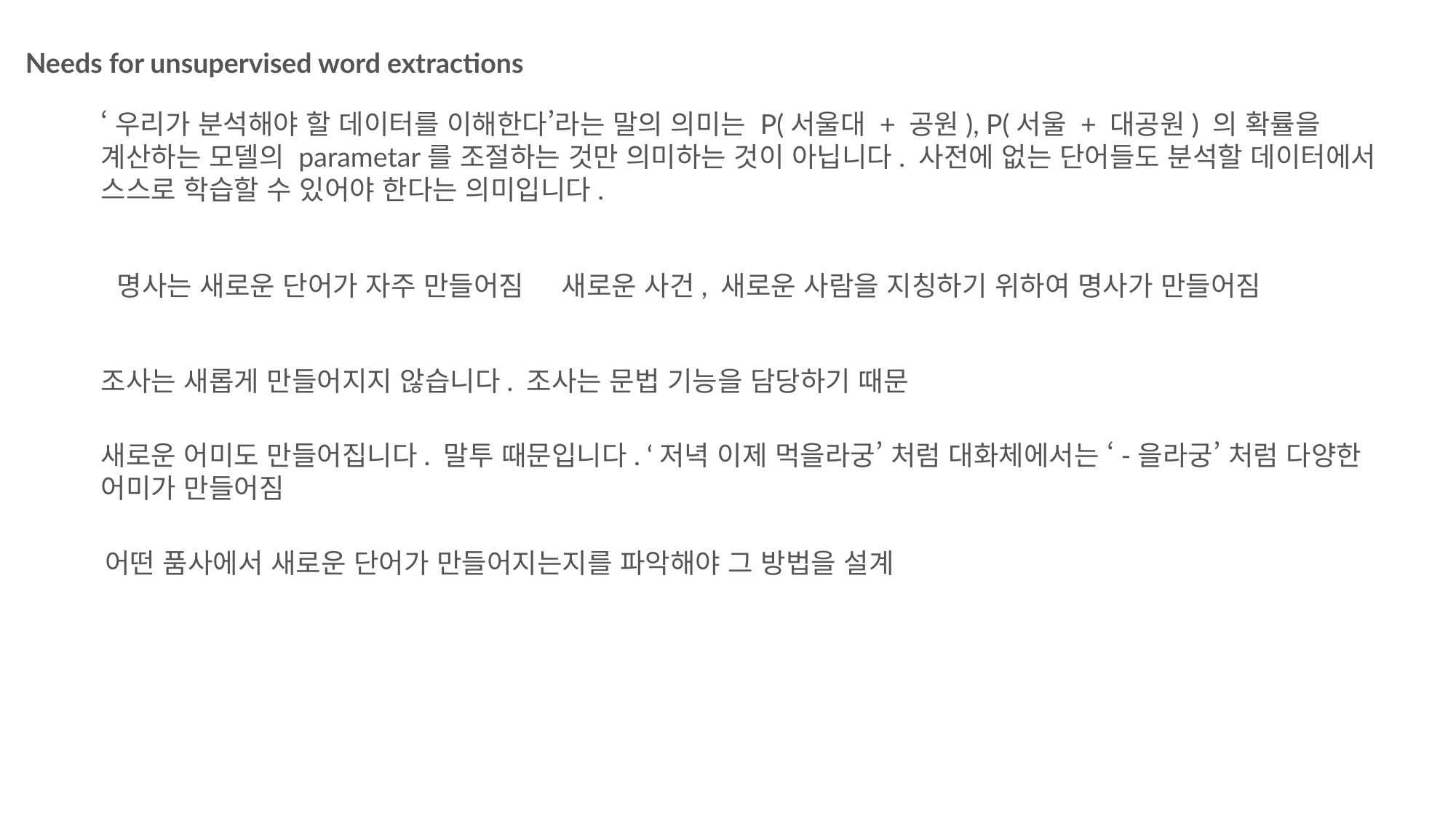

Needs for unsupervised word extractions
‘우리가 분석해야 할 데이터를 이해한다’라는 말의 의미는 P(서울대 + 공원), P(서울 + 대공원) 의 확률을 계산하는 모델의 parametar를 조절하는 것만 의미하는 것이 아닙니다. 사전에 없는 단어들도 분석할 데이터에서 스스로 학습할 수 있어야 한다는 의미입니다.
명사는 새로운 단어가 자주 만들어짐
새로운 사건, 새로운 사람을 지칭하기 위하여 명사가 만들어짐
조사는 새롭게 만들어지지 않습니다. 조사는 문법 기능을 담당하기 때문
새로운 어미도 만들어집니다. 말투 때문입니다. ‘저녁 이제 먹을라궁’ 처럼 대화체에서는 ‘-을라궁’ 처럼 다양한 어미가 만들어짐
어떤 품사에서 새로운 단어가 만들어지는지를 파악해야 그 방법을 설계